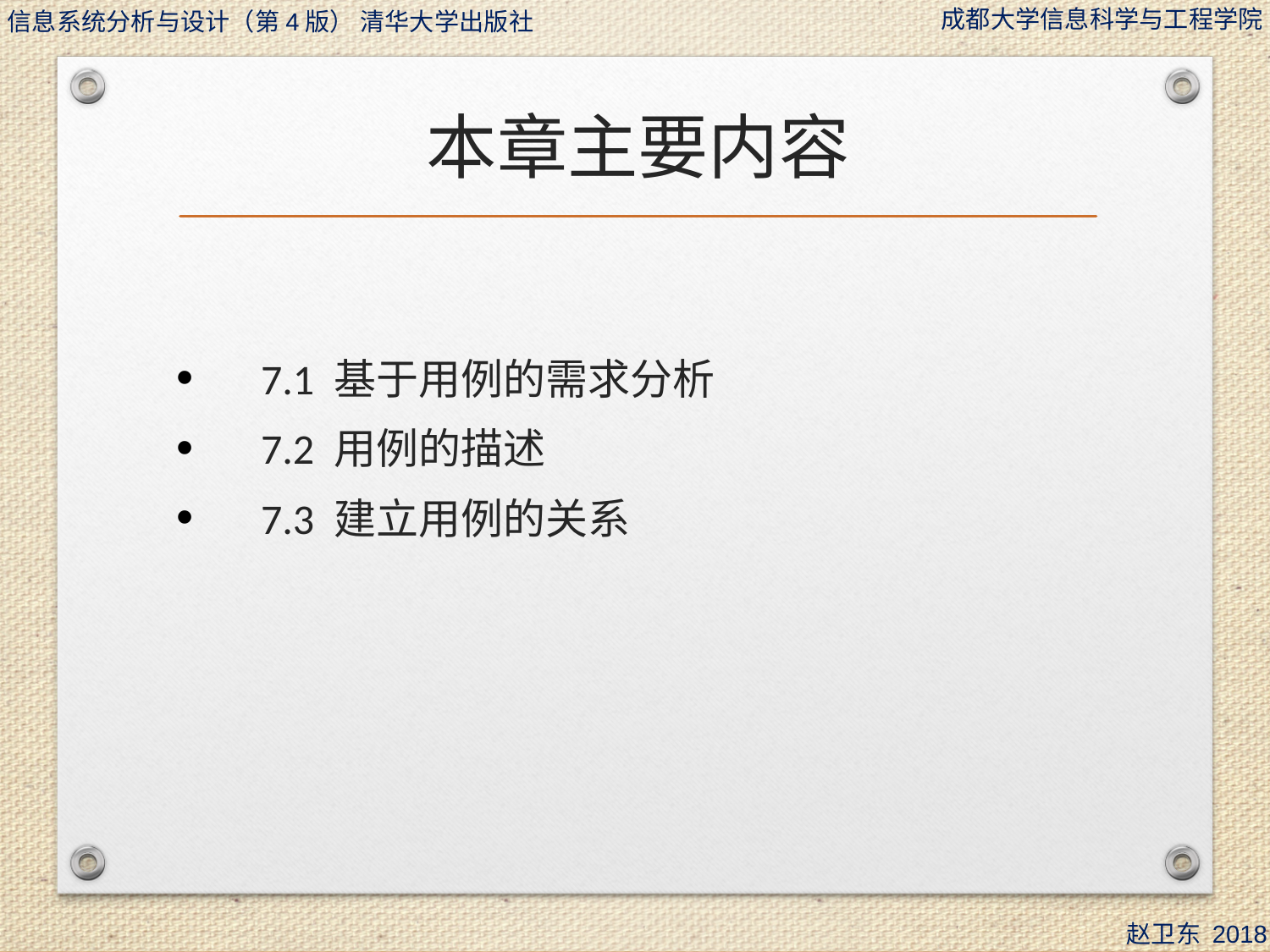

# 本章主要内容
7.1 基于用例的需求分析
7.2 用例的描述
7.3 建立用例的关系